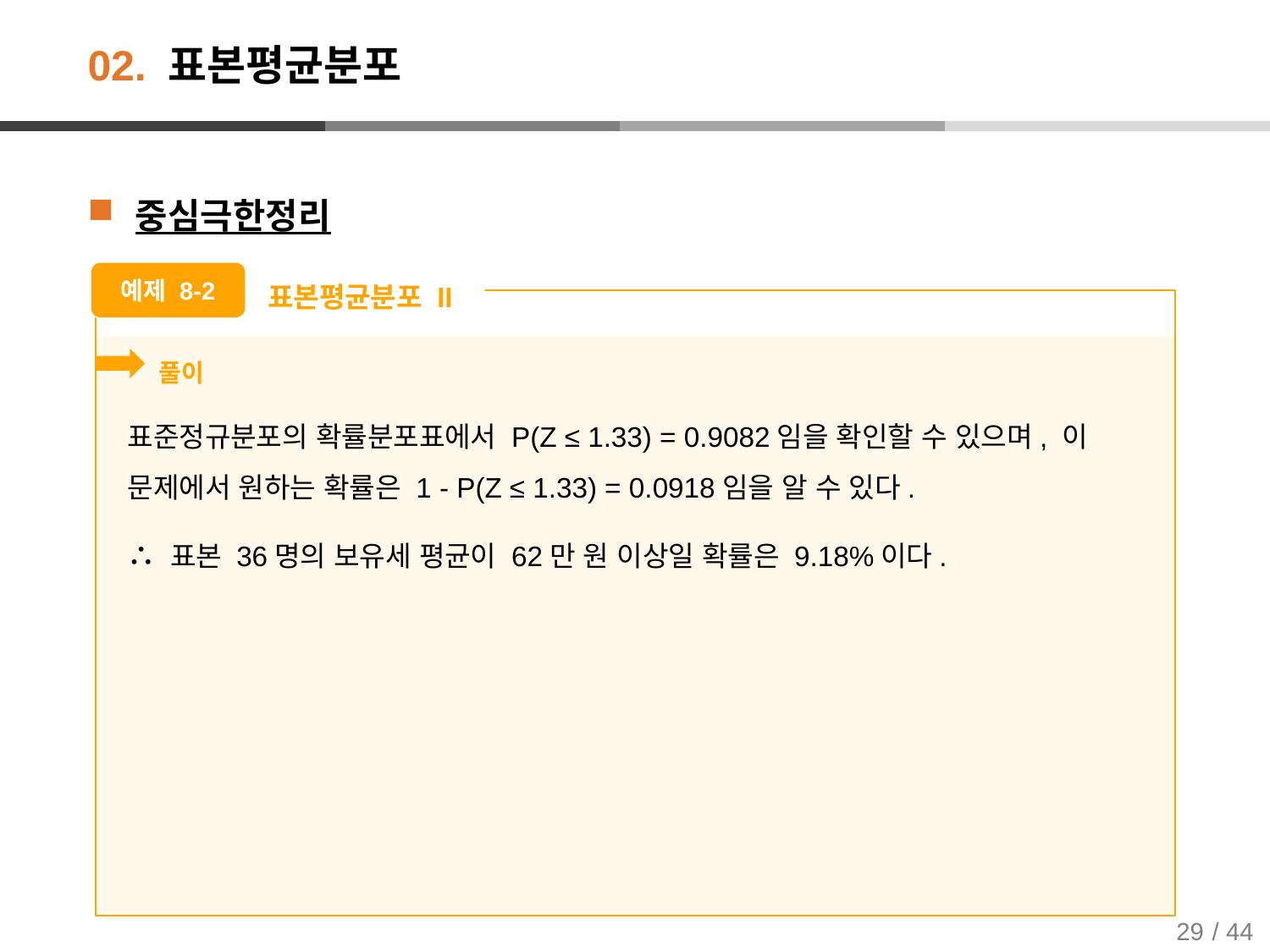

# 02. 표본평균분포
중심극한정리
표본평균분포 II

예제 8-2

풀이

표준정규분포의 확률분포표에서 P(Z ≤ 1.33) = 0.9082임을 확인할 수 있으며, 이 문제에서 원하는 확률은 1 - P(Z ≤ 1.33) = 0.0918임을 알 수 있다.
∴ 표본 36명의 보유세 평균이 62만 원 이상일 확률은 9.18%이다.